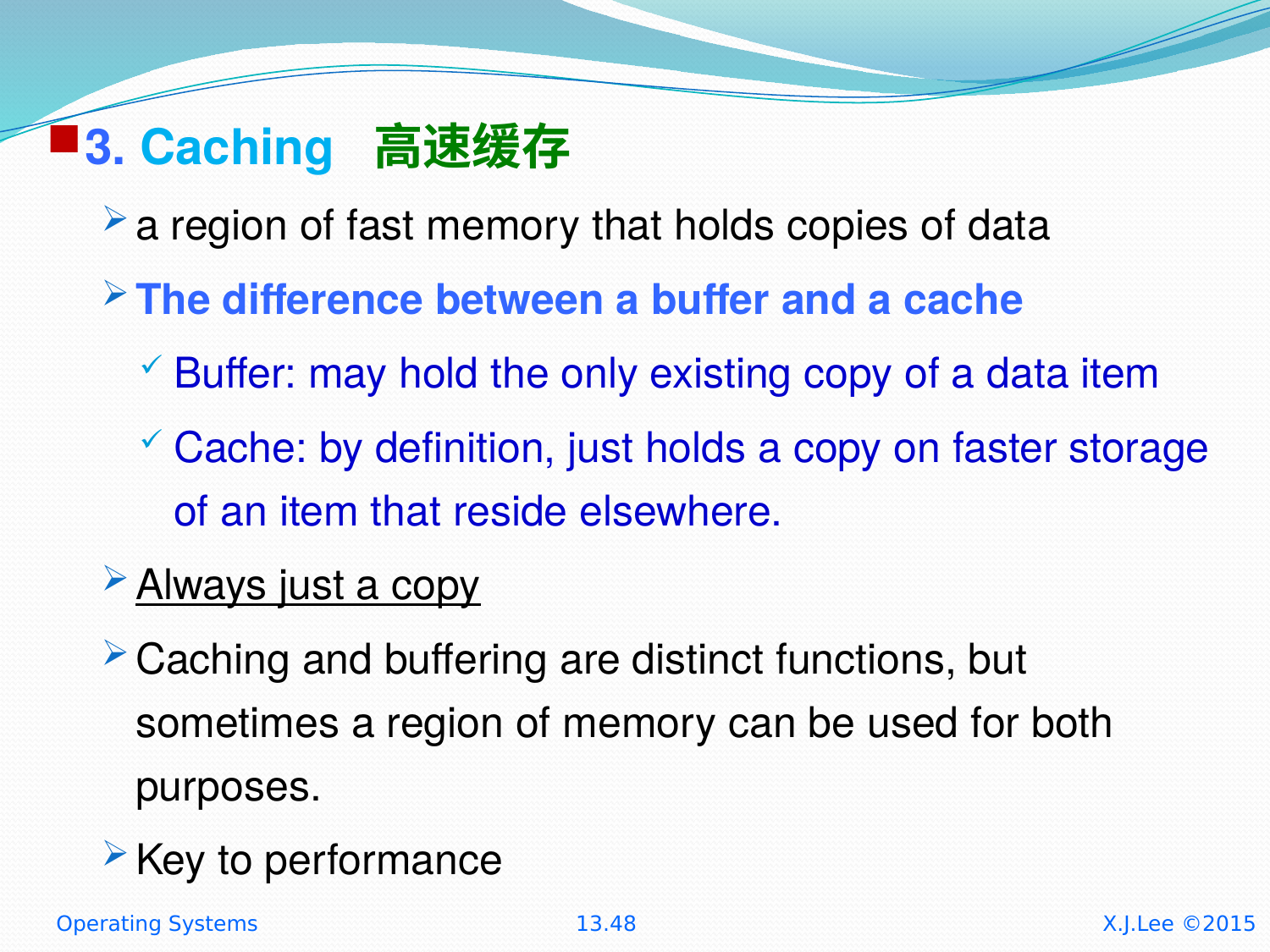

3. Caching  高速缓存
a region of fast memory that holds copies of data
The difference between a buffer and a cache
Buffer: may hold the only existing copy of a data item
Cache: by definition, just holds a copy on faster storage of an item that reside elsewhere.
Always just a copy
Caching and buffering are distinct functions, but sometimes a region of memory can be used for both purposes.
Key to performance
Operating Systems
13.48
X.J.Lee ©2015